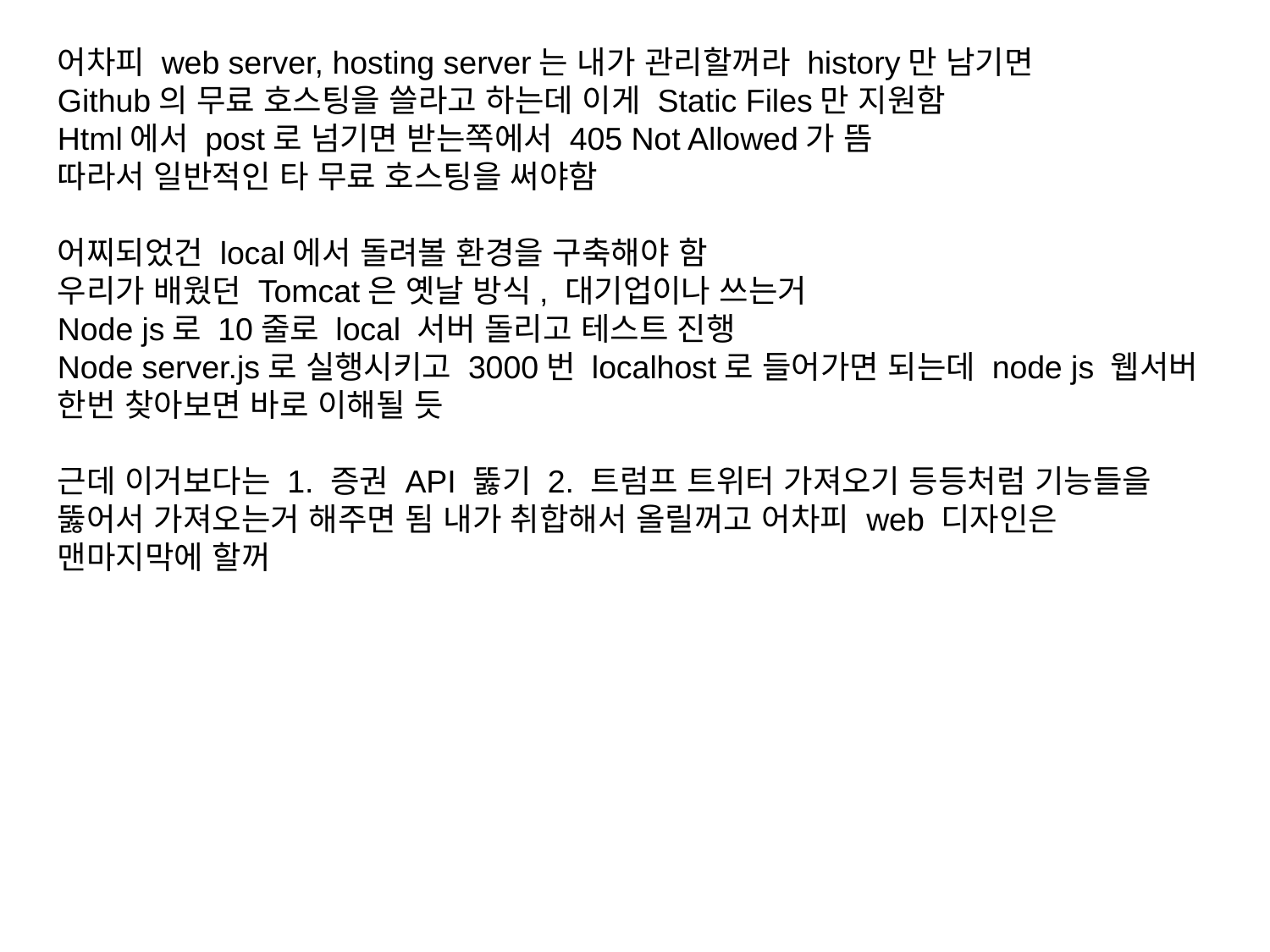

어차피 web server, hosting server는 내가 관리할꺼라 history만 남기면
Github의 무료 호스팅을 쓸라고 하는데 이게 Static Files만 지원함
Html에서 post로 넘기면 받는쪽에서 405 Not Allowed가 뜸
따라서 일반적인 타 무료 호스팅을 써야함

어찌되었건 local에서 돌려볼 환경을 구축해야 함
우리가 배웠던 Tomcat은 옛날 방식, 대기업이나 쓰는거
Node js로 10줄로 local 서버 돌리고 테스트 진행
Node server.js로 실행시키고 3000번 localhost로 들어가면 되는데 node js 웹서버 한번 찾아보면 바로 이해될 듯

근데 이거보다는 1. 증권 API 뚫기 2. 트럼프 트위터 가져오기 등등처럼 기능들을 뚫어서 가져오는거 해주면 됨 내가 취합해서 올릴꺼고 어차피 web 디자인은 맨마지막에 할꺼